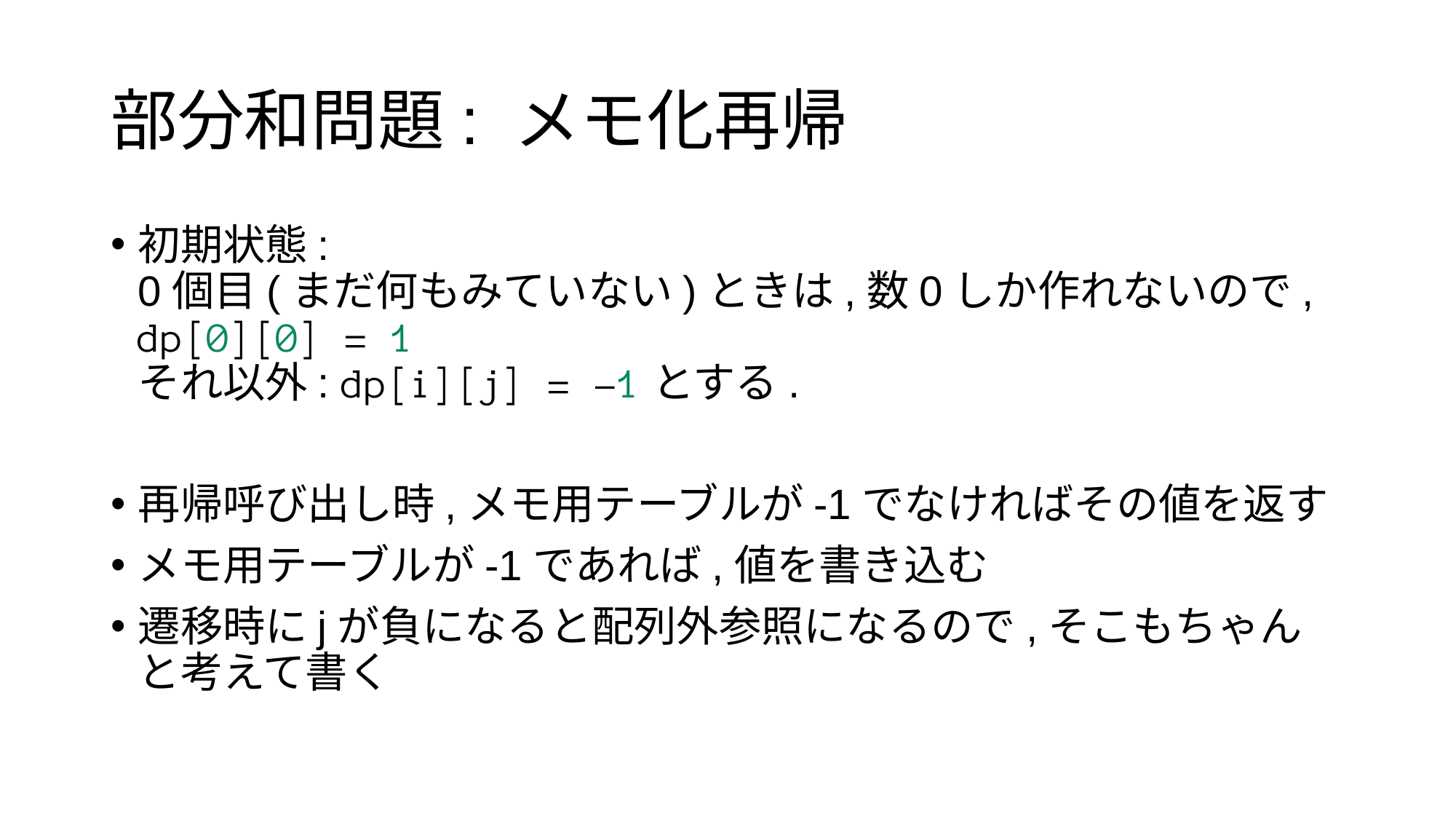

# 部分和問題: メモ化再帰
初期状態:
0個目(まだ何もみていない)ときは,数0しか作れないので,
dp[0][0] = 1
それ以外: dp[i][j] = -1とする.

再帰呼び出し時,メモ用テーブルが-1でなければその値を返す
メモ用テーブルが-1であれば,値を書き込む
遷移時にjが負になると配列外参照になるので,そこもちゃんと考えて書く